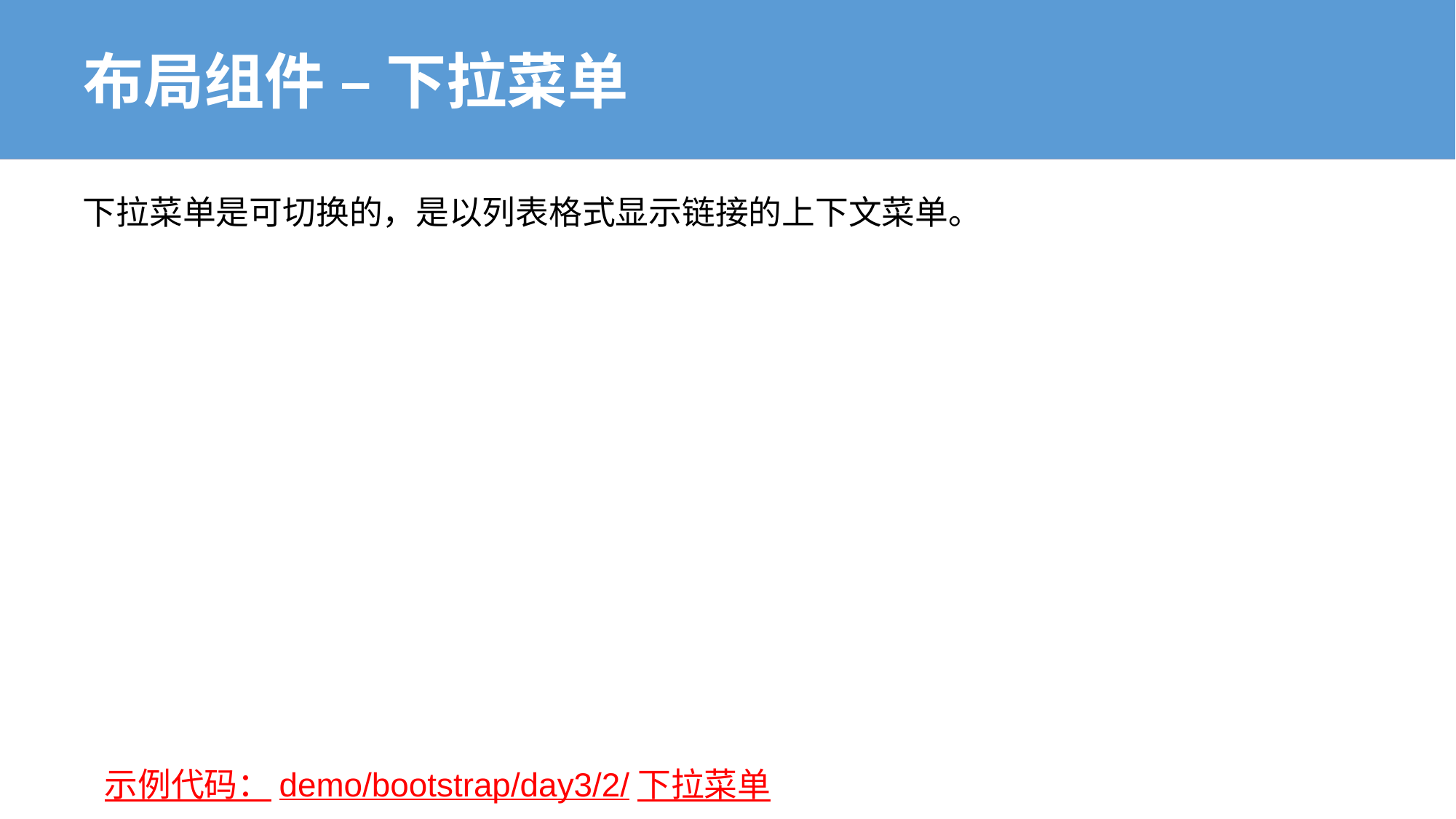

# 布局组件 – 下拉菜单
下拉菜单是可切换的，是以列表格式显示链接的上下文菜单。
示例代码：demo/bootstrap/day3/2/下拉菜单